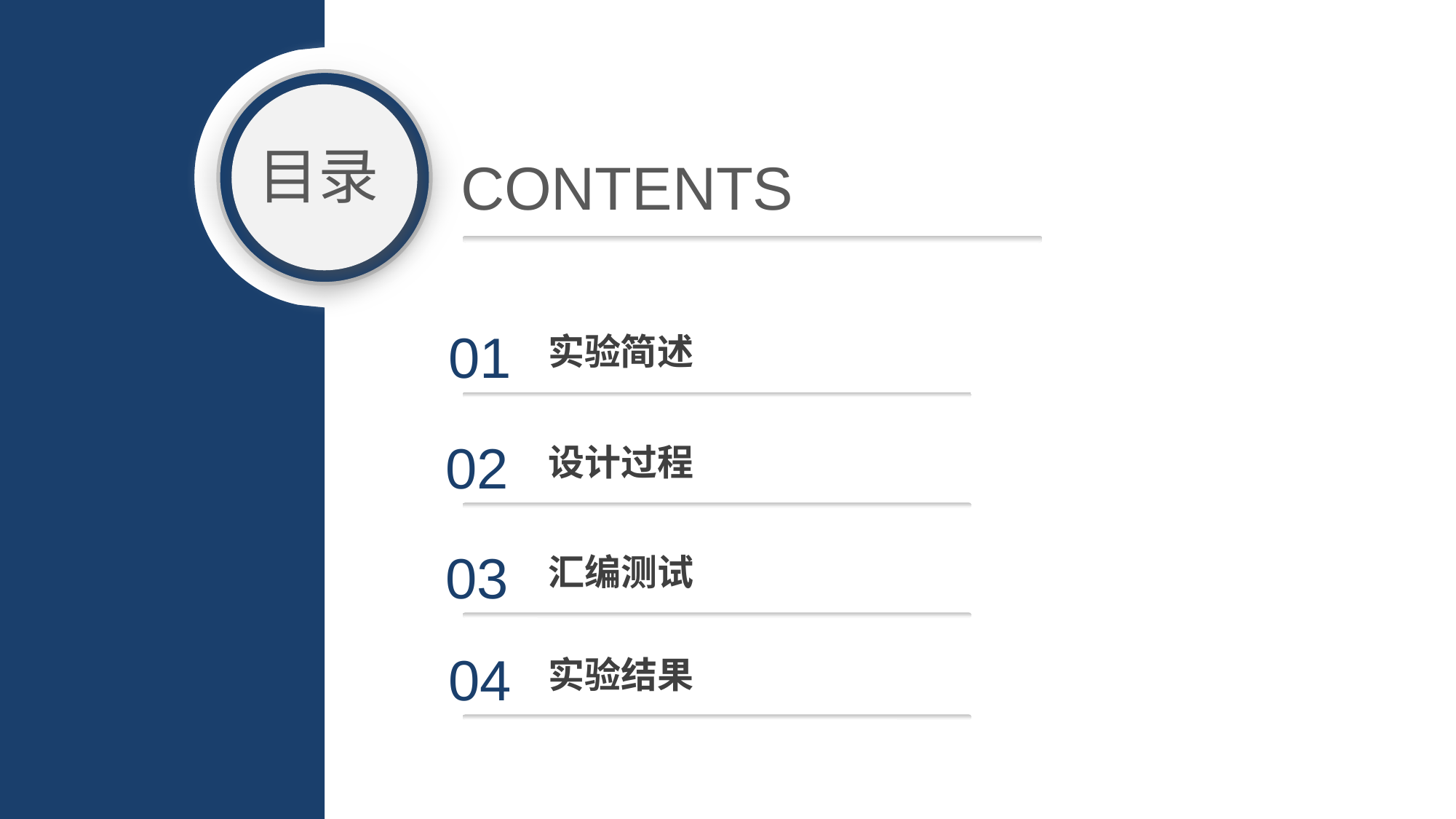

目录
CONTENTS

01
实验简述

02
设计过程

03
汇编测试

04
实验结果